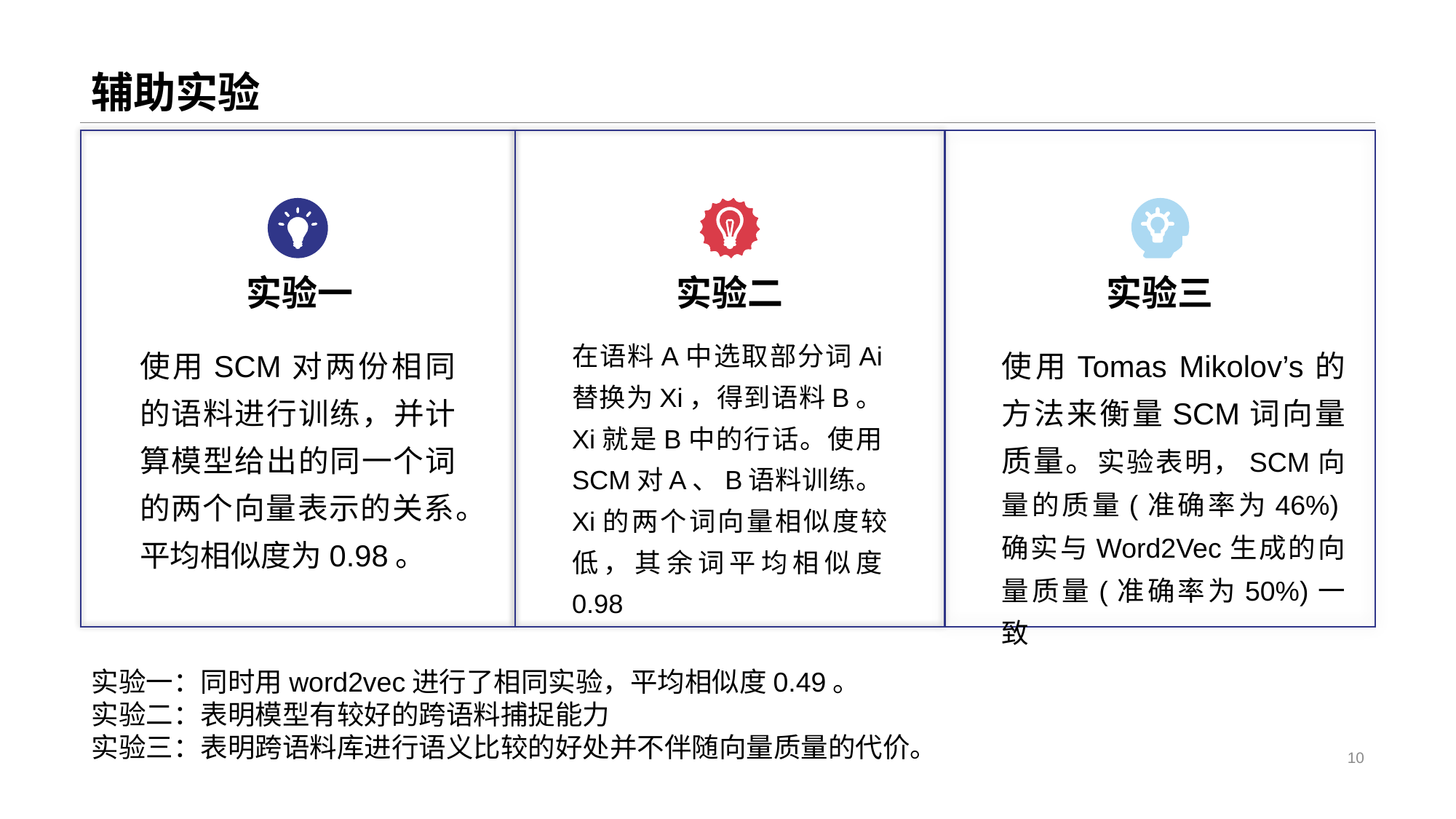

# 辅助实验

实验一
实验二
实验三
在语料A中选取部分词Ai替换为Xi，得到语料B。Xi就是B中的行话。使用SCM对A、B语料训练。Xi的两个词向量相似度较低，其余词平均相似度0.98
使用SCM对两份相同的语料进行训练，并计算模型给出的同一个词的两个向量表示的关系。平均相似度为0.98。
使用Tomas Mikolov’s的方法来衡量SCM词向量质量。实验表明，SCM向量的质量(准确率为46%)确实与Word2Vec生成的向量质量(准确率为50%)一致
实验一：同时用word2vec进行了相同实验，平均相似度0.49。
实验二：表明模型有较好的跨语料捕捉能力
实验三：表明跨语料库进行语义比较的好处并不伴随向量质量的代价。
10